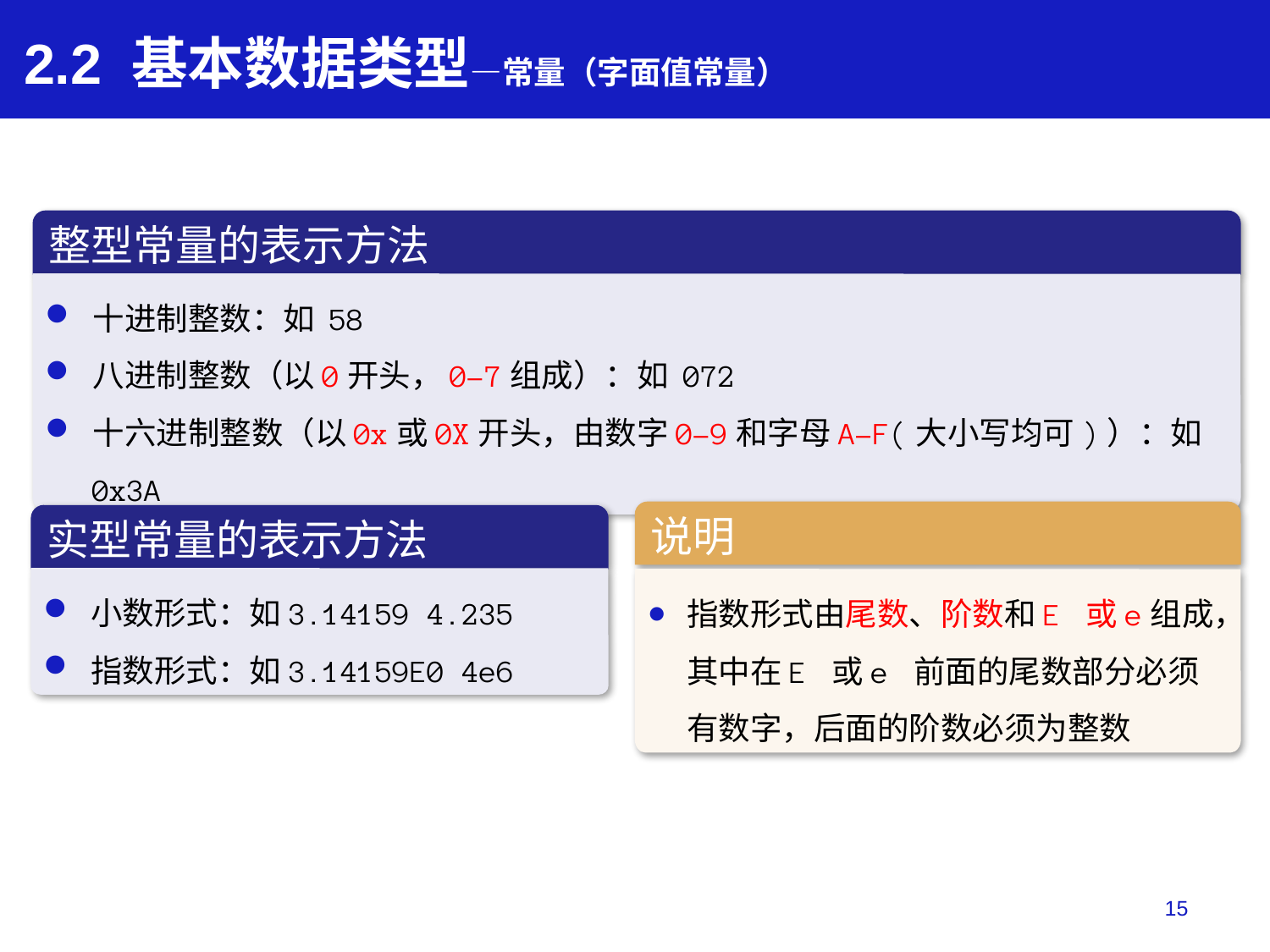

2.2 基本数据类型—常量（字面值常量）
整型常量的表示方法
十进制整数：如 58
八进制整数（以0开头，0-7组成）：如 072
十六进制整数（以0x或0X开头，由数字0-9和字母A-F(大小写均可)）：如 0x3A
说明
实型常量的表示方法
小数形式：如3.14159 4.235
指数形式：如3.14159E0 4e6
指数形式由尾数、阶数和E 或e组成，其中在E 或e 前面的尾数部分必须有数字，后面的阶数必须为整数
15